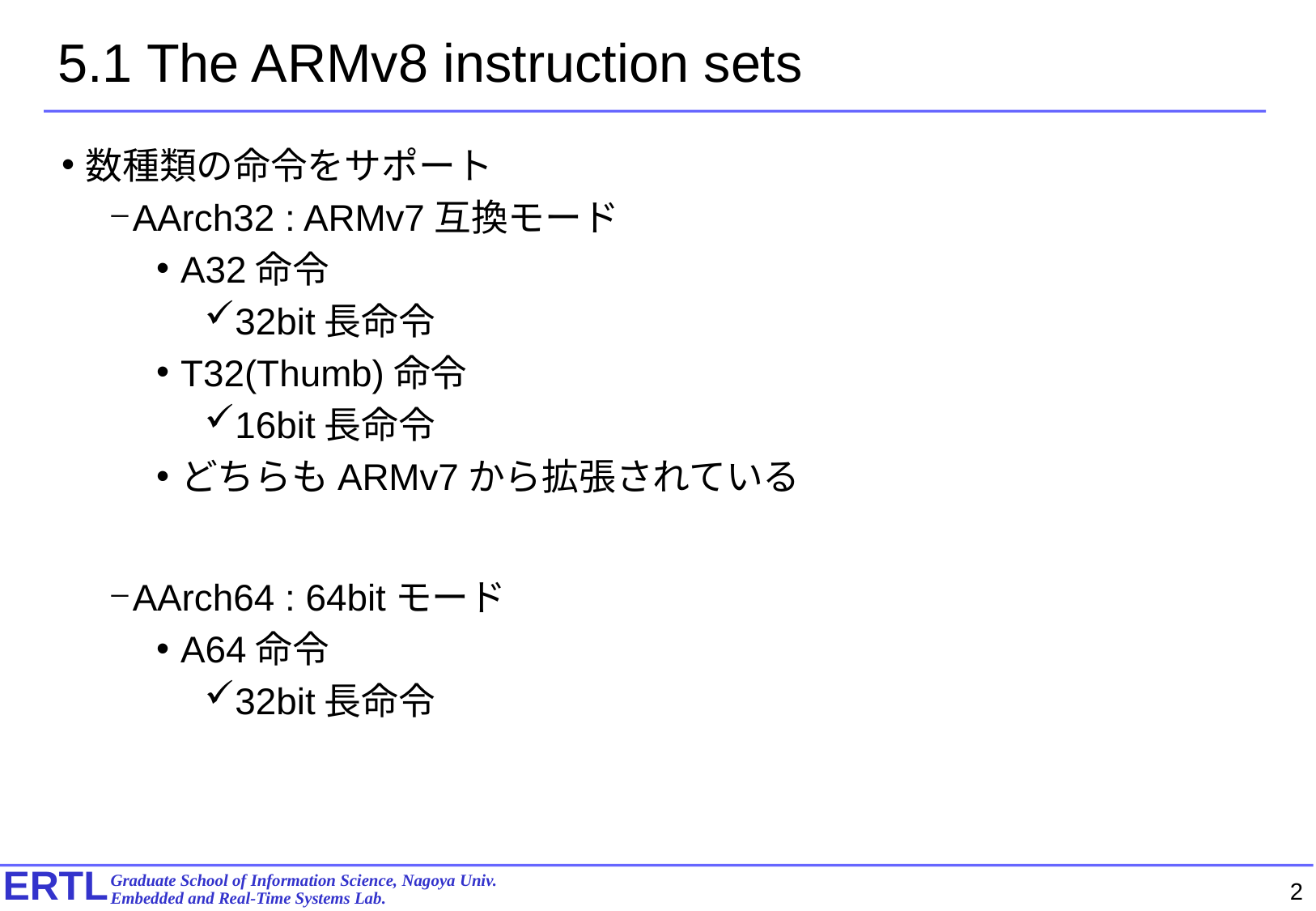

# 5.1 The ARMv8 instruction sets
数種類の命令をサポート
AArch32 : ARMv7互換モード
A32命令
32bit長命令
T32(Thumb)命令
16bit長命令
どちらもARMv7から拡張されている

AArch64 : 64bitモード
A64命令
32bit長命令

2